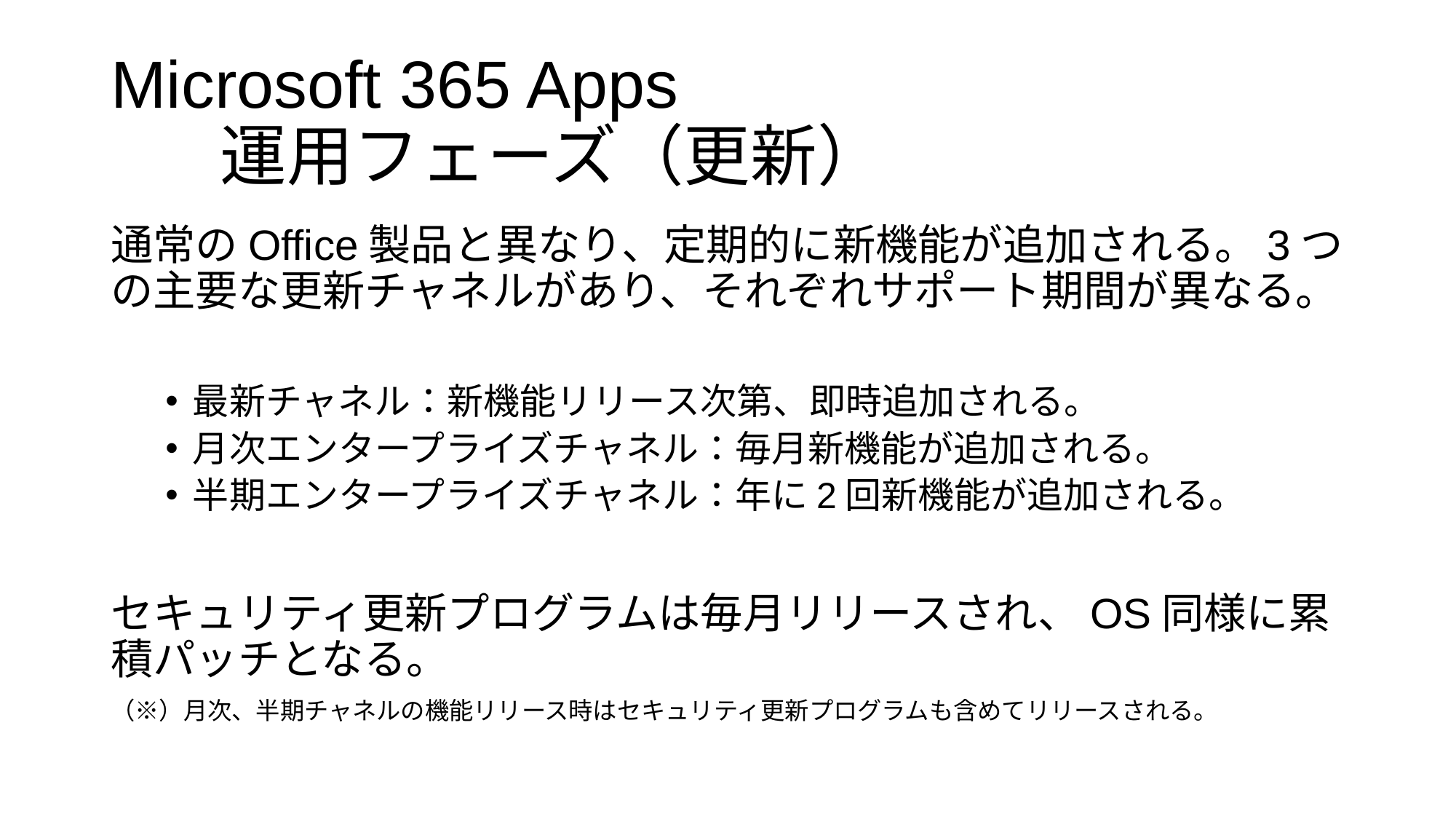

# Microsoft 365 Apps 運用フェーズ（更新）
通常のOffice製品と異なり、定期的に新機能が追加される。3つの主要な更新チャネルがあり、それぞれサポート期間が異なる。

最新チャネル：新機能リリース次第、即時追加される。
月次エンタープライズチャネル：毎月新機能が追加される。
半期エンタープライズチャネル：年に2回新機能が追加される。

セキュリティ更新プログラムは毎月リリースされ、OS同様に累積パッチとなる。
（※）月次、半期チャネルの機能リリース時はセキュリティ更新プログラムも含めてリリースされる。